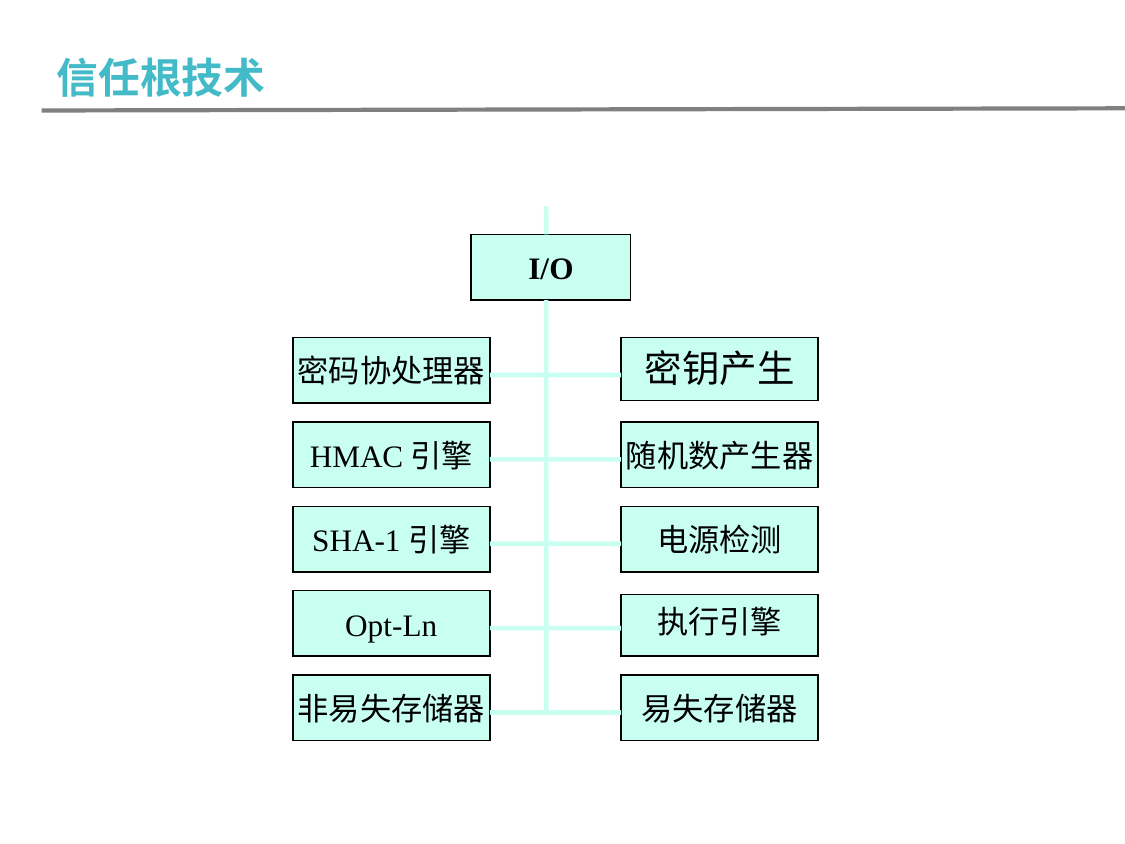

信任根技术
# TPM的结构

I/O

密码协处理器
密钥产生

HMAC引擎
随机数产生器

SHA-1引擎
电源检测

Opt-Ln
执行引擎

非易失存储器
易失存储器